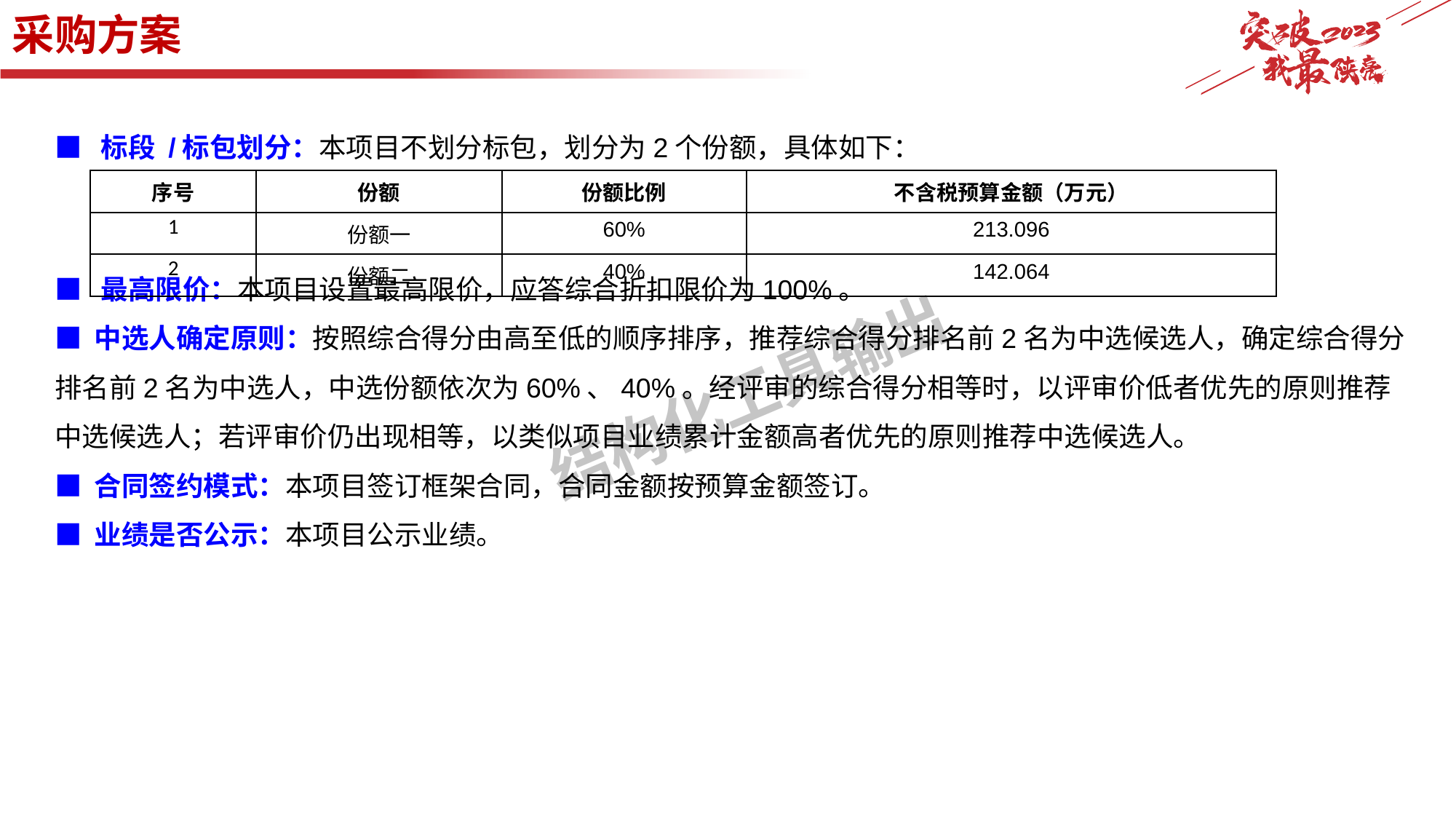

# 采购方案
■  标段 /标包划分：本项目不划分标包，划分为2个份额，具体如下：

■  最高限价：本项目设置最高限价，应答综合折扣限价为100%。
■  中选人确定原则：按照综合得分由高至低的顺序排序，推荐综合得分排名前2名为中选候选人，确定综合得分排名前2名为中选人，中选份额依次为60%、40%。经评审的综合得分相等时，以评审价低者优先的原则推荐中选候选人；若评审价仍出现相等，以类似项目业绩累计金额高者优先的原则推荐中选候选人。
■  合同签约模式：本项目签订框架合同，合同金额按预算金额签订。
■  业绩是否公示：本项目公示业绩。
| 序号 | 份额 | 份额比例 | 不含税预算金额（万元） |
| --- | --- | --- | --- |
| 1 | 份额一 | 60% | 213.096 |
| 2 | 份额二 | 40% | 142.064 |